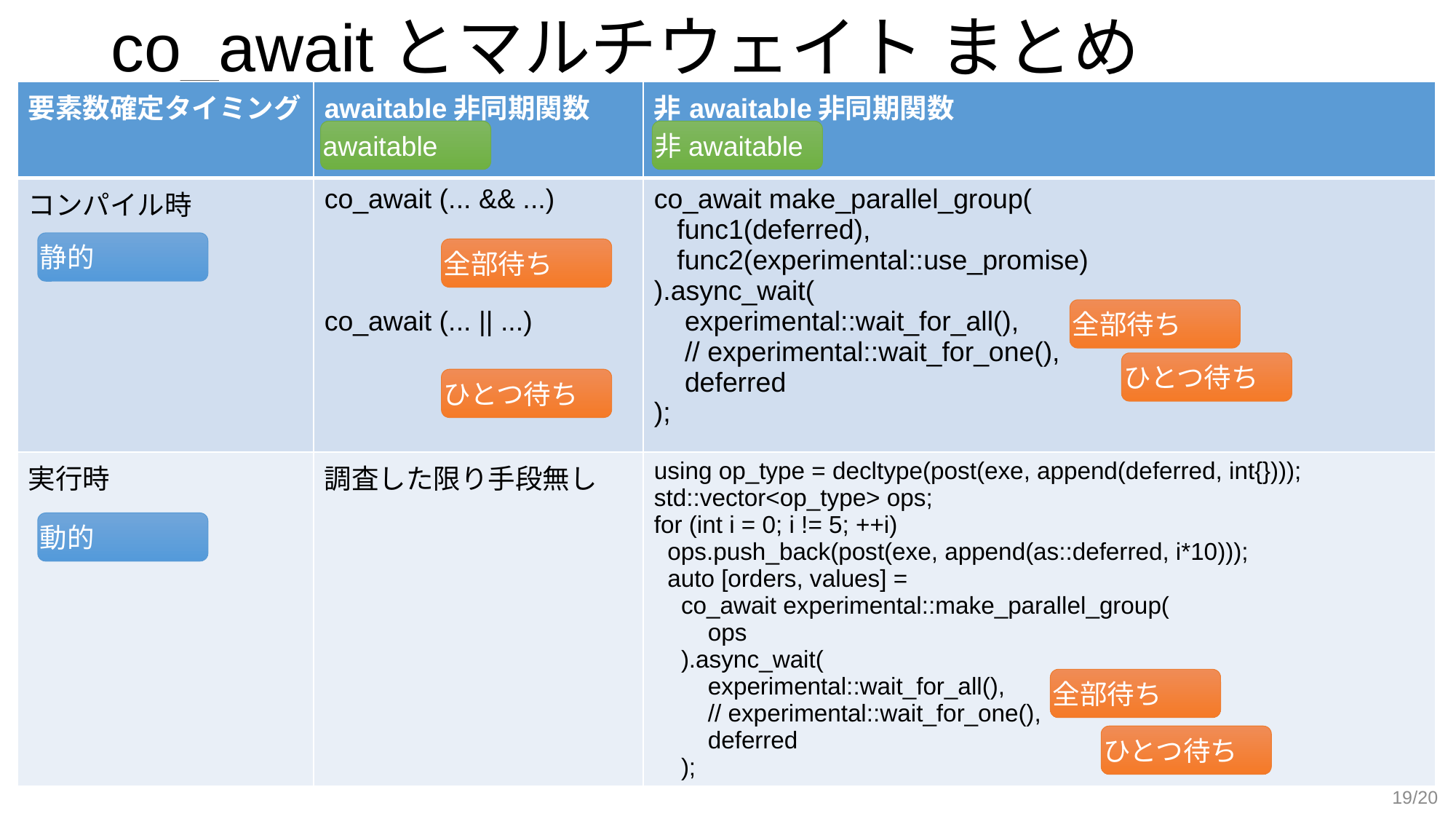

# co_awaitとマルチウェイト まとめ
| 要素数確定タイミング | awaitable非同期関数 | 非awaitable非同期関数 |
| --- | --- | --- |
| コンパイル時 | co\_await (... && ...) co\_await (... || ...) | co\_await make\_parallel\_group( func1(deferred), func2(experimental::use\_promise) ).async\_wait( experimental::wait\_for\_all(), // experimental::wait\_for\_one(), deferred ); |
| 実行時 | 調査した限り手段無し | using op\_type = decltype(post(exe, append(deferred, int{}))); std::vector<op\_type> ops; for (int i = 0; i != 5; ++i) ops.push\_back(post(exe, append(as::deferred, i\*10))); auto [orders, values] = co\_await experimental::make\_parallel\_group( ops ).async\_wait( experimental::wait\_for\_all(), // experimental::wait\_for\_one(), deferred ); |
awaitable
非awaitable
静的
全部待ち
全部待ち
ひとつ待ち
ひとつ待ち
動的
全部待ち
ひとつ待ち
19/20